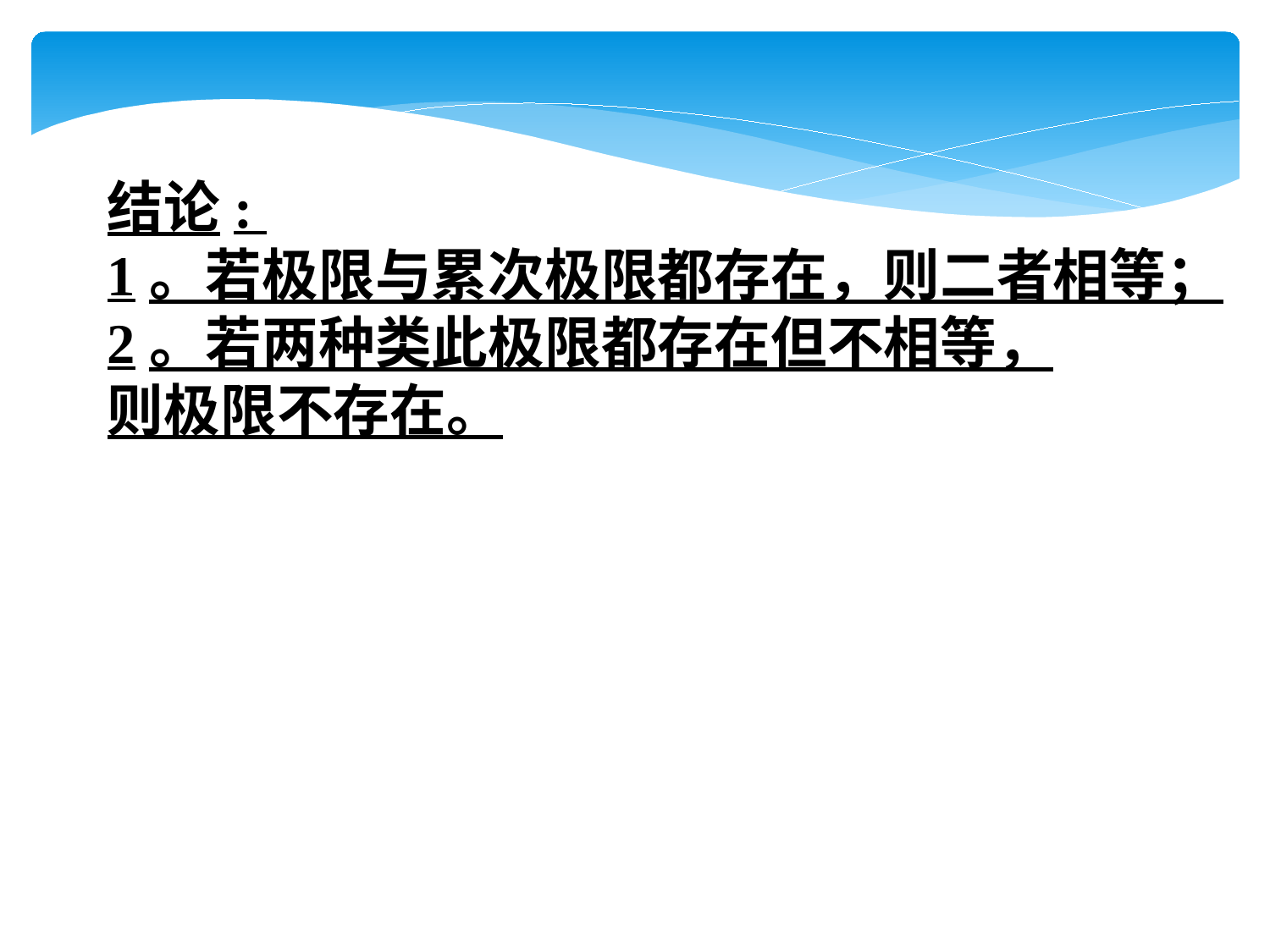

结论:
1。若极限与累次极限都存在，则二者相等；
2。若两种类此极限都存在但不相等，
则极限不存在。